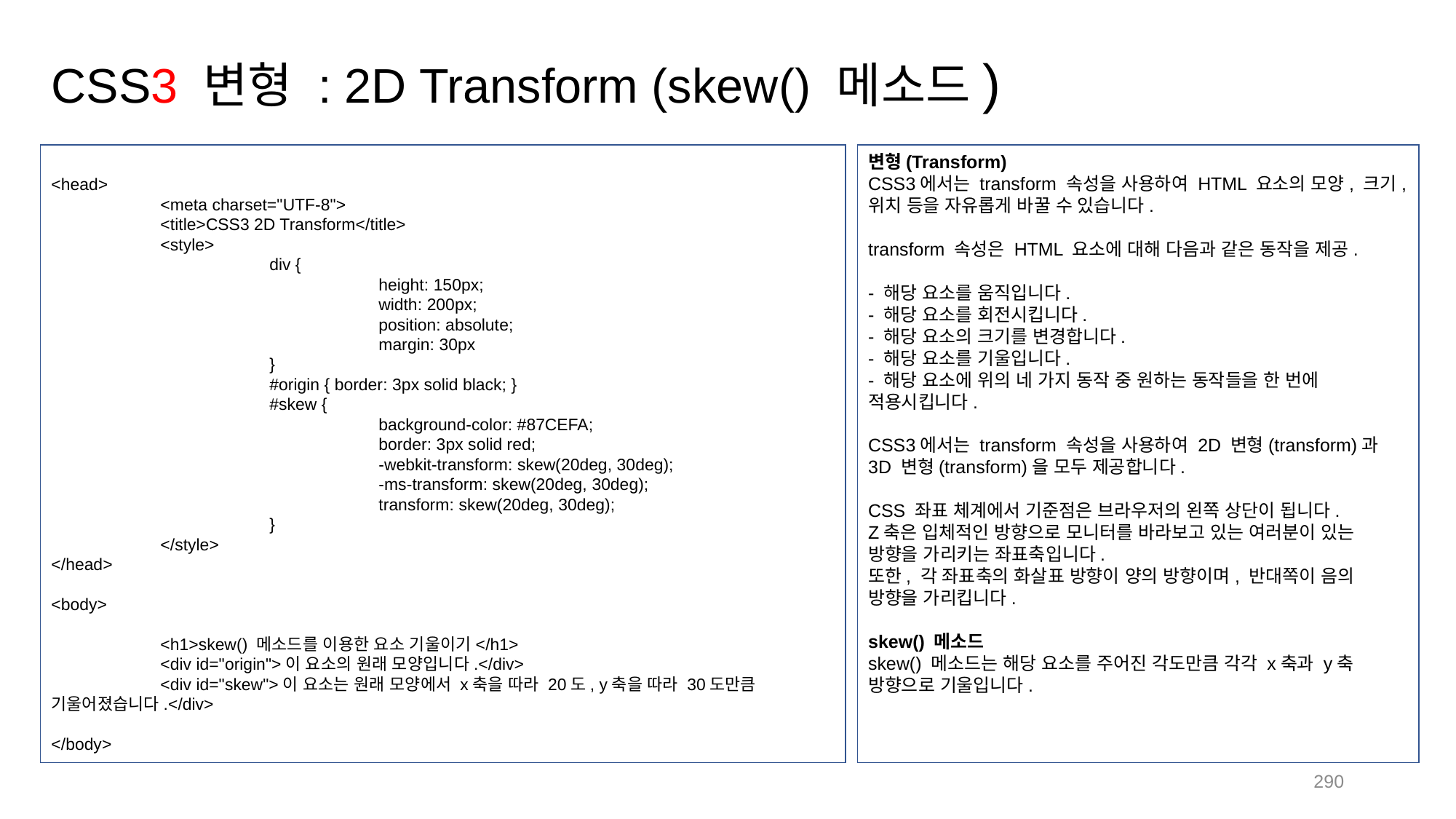

# CSS3 변형 : 2D Transform (skew() 메소드)
변형(Transform)
CSS3에서는 transform 속성을 사용하여 HTML 요소의 모양, 크기, 위치 등을 자유롭게 바꿀 수 있습니다.

transform 속성은 HTML 요소에 대해 다음과 같은 동작을 제공.

- 해당 요소를 움직입니다.
- 해당 요소를 회전시킵니다.
- 해당 요소의 크기를 변경합니다.
- 해당 요소를 기울입니다.
- 해당 요소에 위의 네 가지 동작 중 원하는 동작들을 한 번에 적용시킵니다.

CSS3에서는 transform 속성을 사용하여 2D 변형(transform)과 3D 변형(transform)을 모두 제공합니다.

CSS 좌표 체계에서 기준점은 브라우저의 왼쪽 상단이 됩니다.
Z축은 입체적인 방향으로 모니터를 바라보고 있는 여러분이 있는 방향을 가리키는 좌표축입니다.
또한, 각 좌표축의 화살표 방향이 양의 방향이며, 반대쪽이 음의 방향을 가리킵니다.
skew() 메소드
skew() 메소드는 해당 요소를 주어진 각도만큼 각각 x축과 y축 방향으로 기울입니다.

<head>
	<meta charset="UTF-8">
	<title>CSS3 2D Transform</title>
	<style>
		div {
			height: 150px;
			width: 200px;
			position: absolute;
			margin: 30px
		}
		#origin { border: 3px solid black; }
		#skew {
			background-color: #87CEFA;
			border: 3px solid red;
			-webkit-transform: skew(20deg, 30deg);
			-ms-transform: skew(20deg, 30deg);
			transform: skew(20deg, 30deg);
		}
	</style>
</head>

<body>

	<h1>skew() 메소드를 이용한 요소 기울이기</h1>
	<div id="origin">이 요소의 원래 모양입니다.</div>
	<div id="skew">이 요소는 원래 모양에서 x축을 따라 20도, y축을 따라 30도만큼 기울어졌습니다.</div>

</body>
290